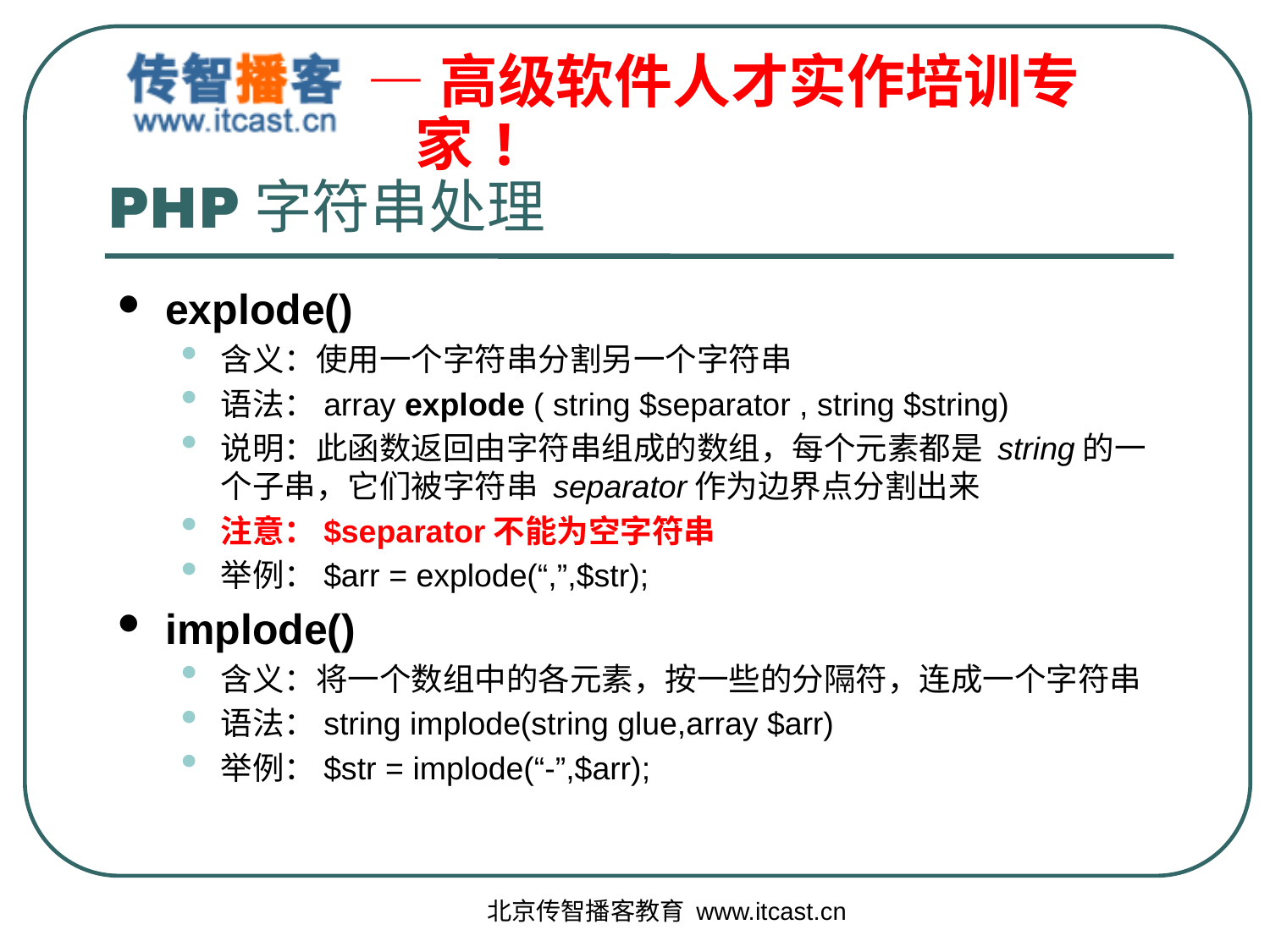

# PHP字符串处理
explode()
含义：使用一个字符串分割另一个字符串
语法：array explode ( string $separator , string $string)
说明：此函数返回由字符串组成的数组，每个元素都是 string的一个子串，它们被字符串 separator作为边界点分割出来
注意：$separator不能为空字符串
举例：$arr = explode(“,”,$str);
implode()
含义：将一个数组中的各元素，按一些的分隔符，连成一个字符串
语法：string implode(string glue,array $arr)
举例：$str = implode(“-”,$arr);